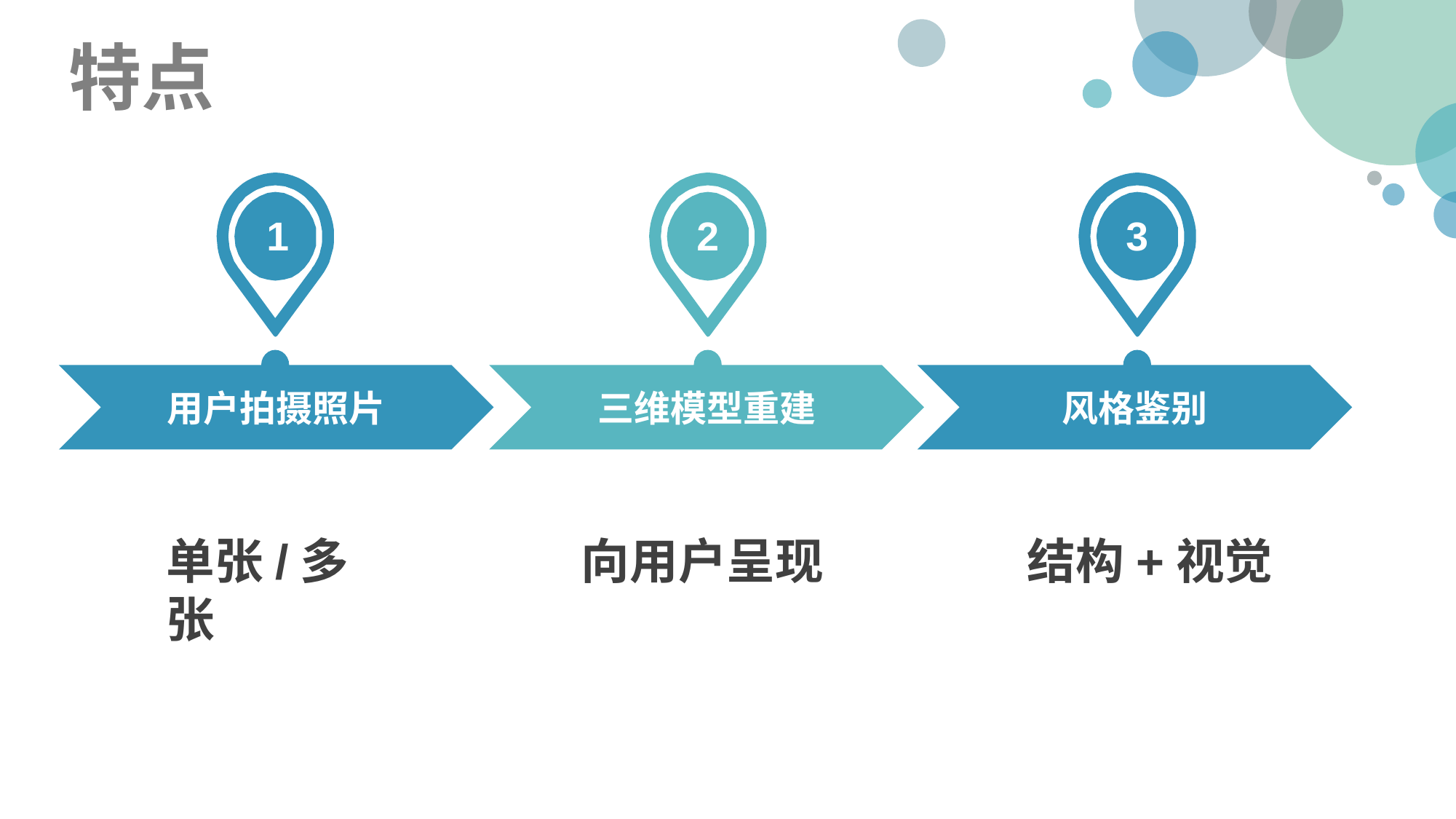

特点

1

2

3
用户拍摄照片
三维模型重建
风格鉴别
结构+视觉
向用户呈现
单张/多张